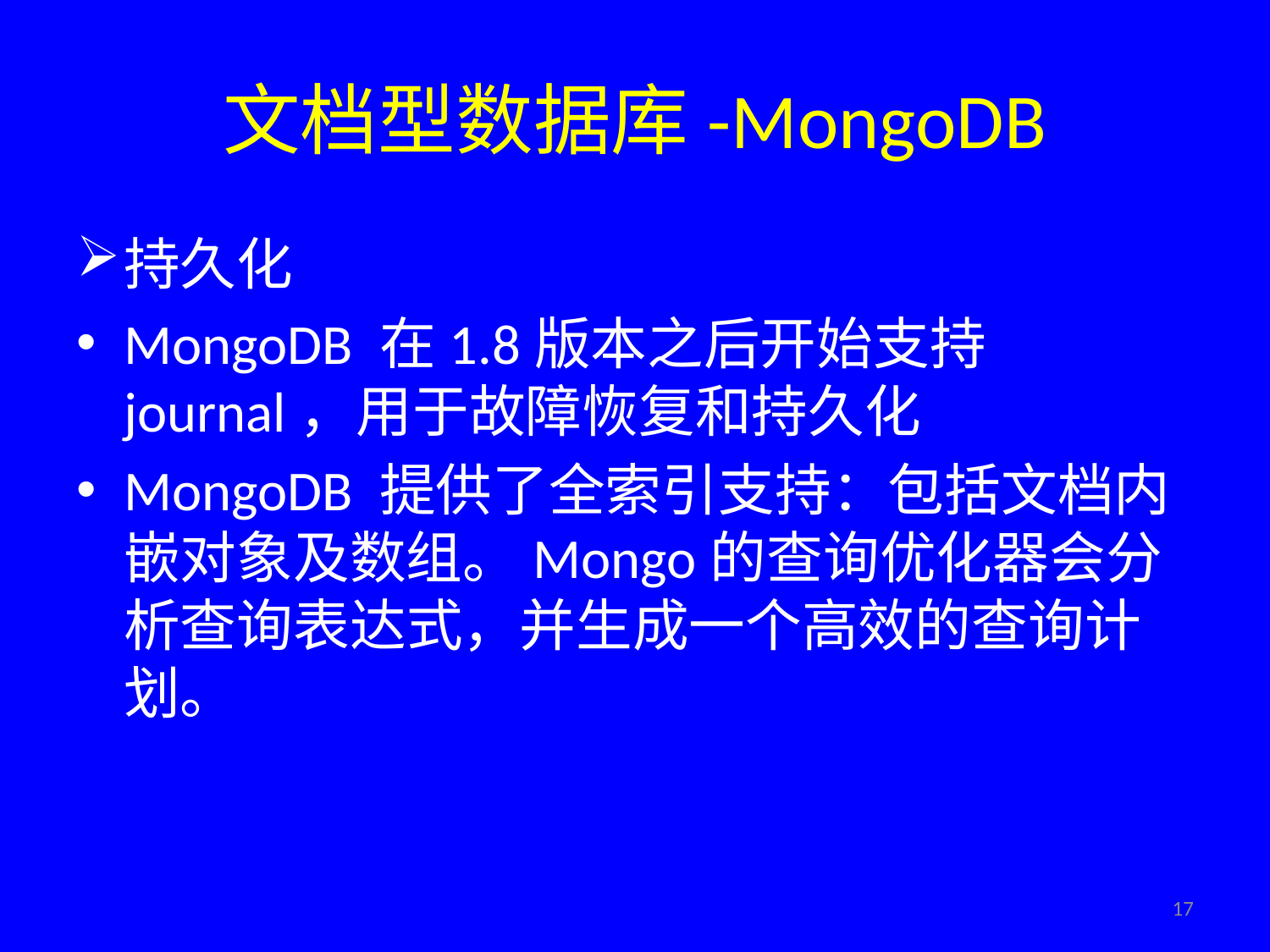

# 文档型数据库-MongoDB
持久化
MongoDB 在1.8版本之后开始支持 journal，用于故障恢复和持久化
MongoDB 提供了全索引支持：包括文档内嵌对象及数组。Mongo的查询优化器会分析查询表达式，并生成一个高效的查询计划。

17